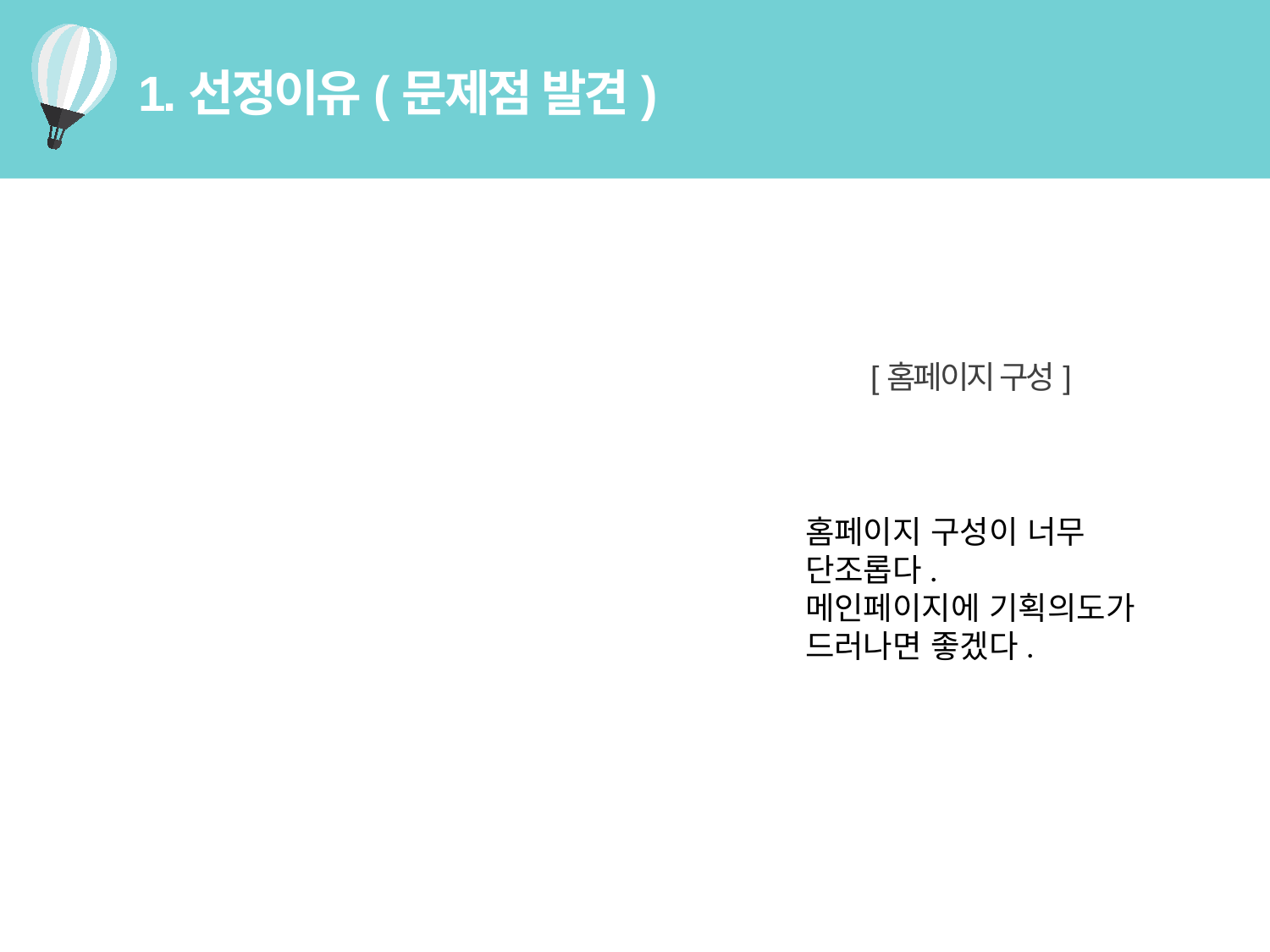

1.선정이유(문제점 발견)
[홈페이지 구성]
홈페이지 구성이 너무 단조롭다.
메인페이지에 기획의도가 드러나면 좋겠다.